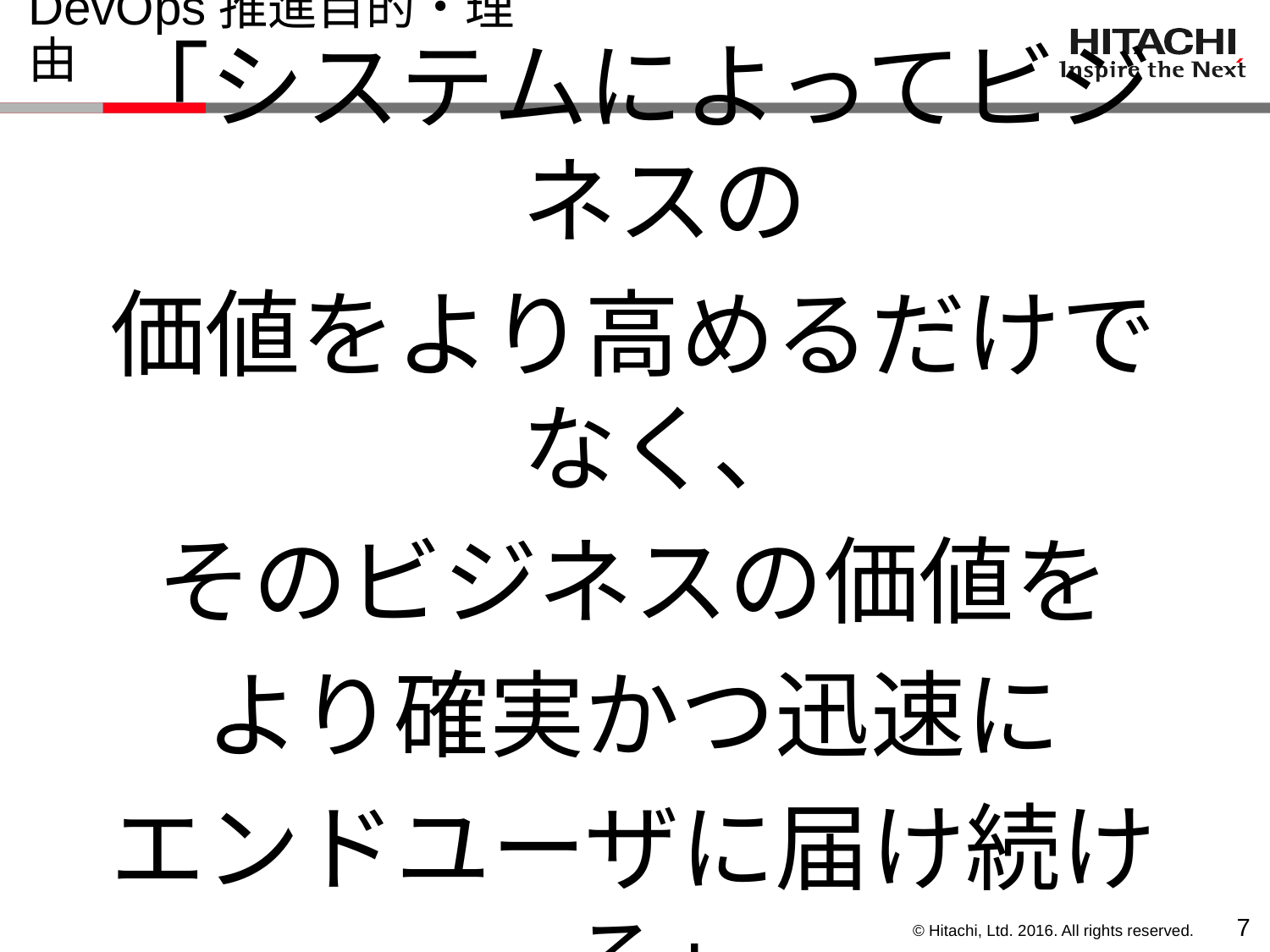

# DevOps推進目的・理由
「システムによってビジネスの
価値をより高めるだけでなく、
そのビジネスの価値を
より確実かつ迅速に
エンドユーザに届け続ける」
7